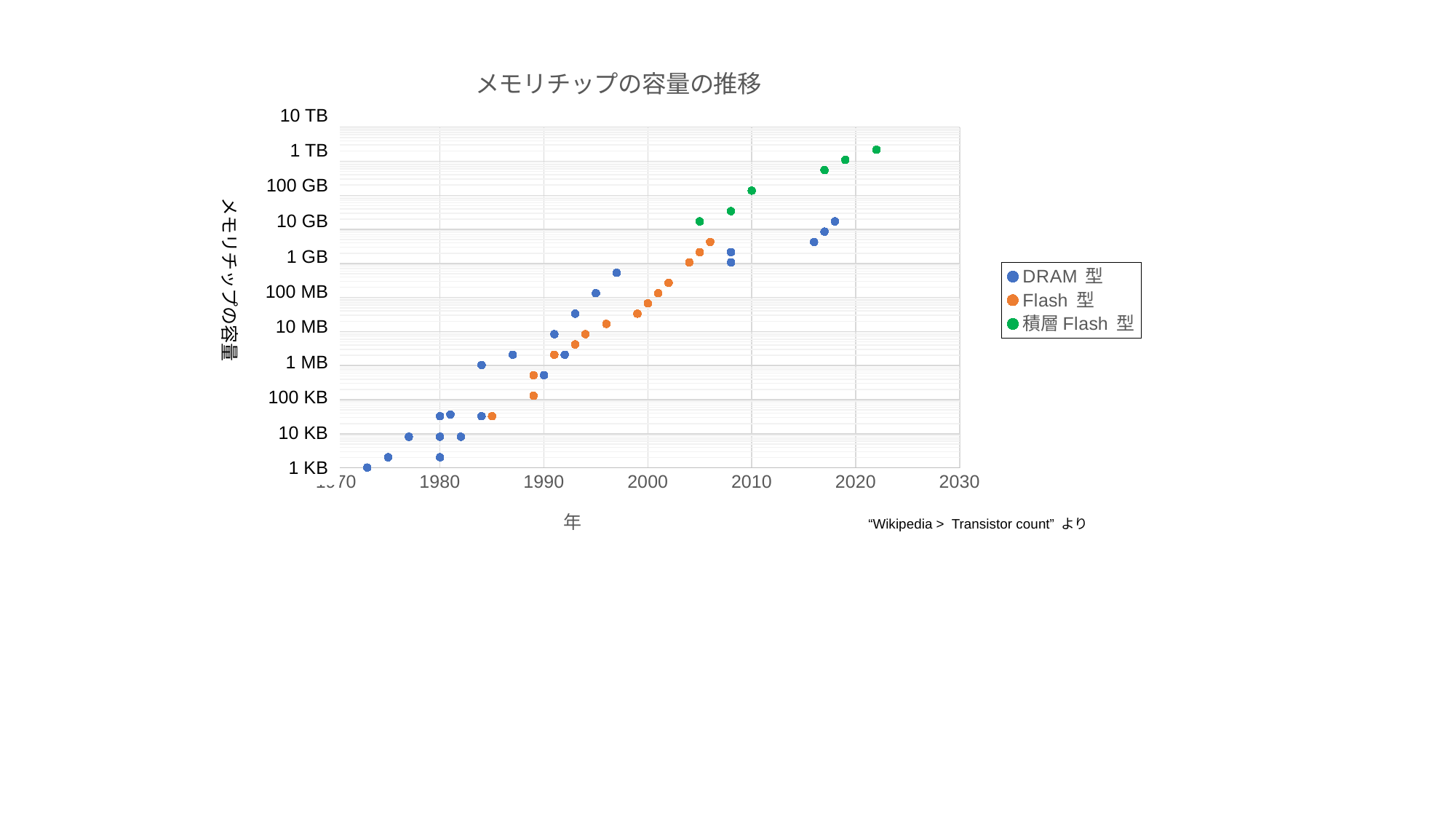

### Chart: メモリチップの容量の推移

| Category | DRAM 型 | Flash 型 | 積層Flash 型 |
|---|---|---|---|
メモリチップの容量
10 TB
1 TB
100 GB
10 GB
1 GB
100 MB
10 MB
1 MB
100 KB
10 KB
1 KB
“Wikipedia >  Transistor count” より